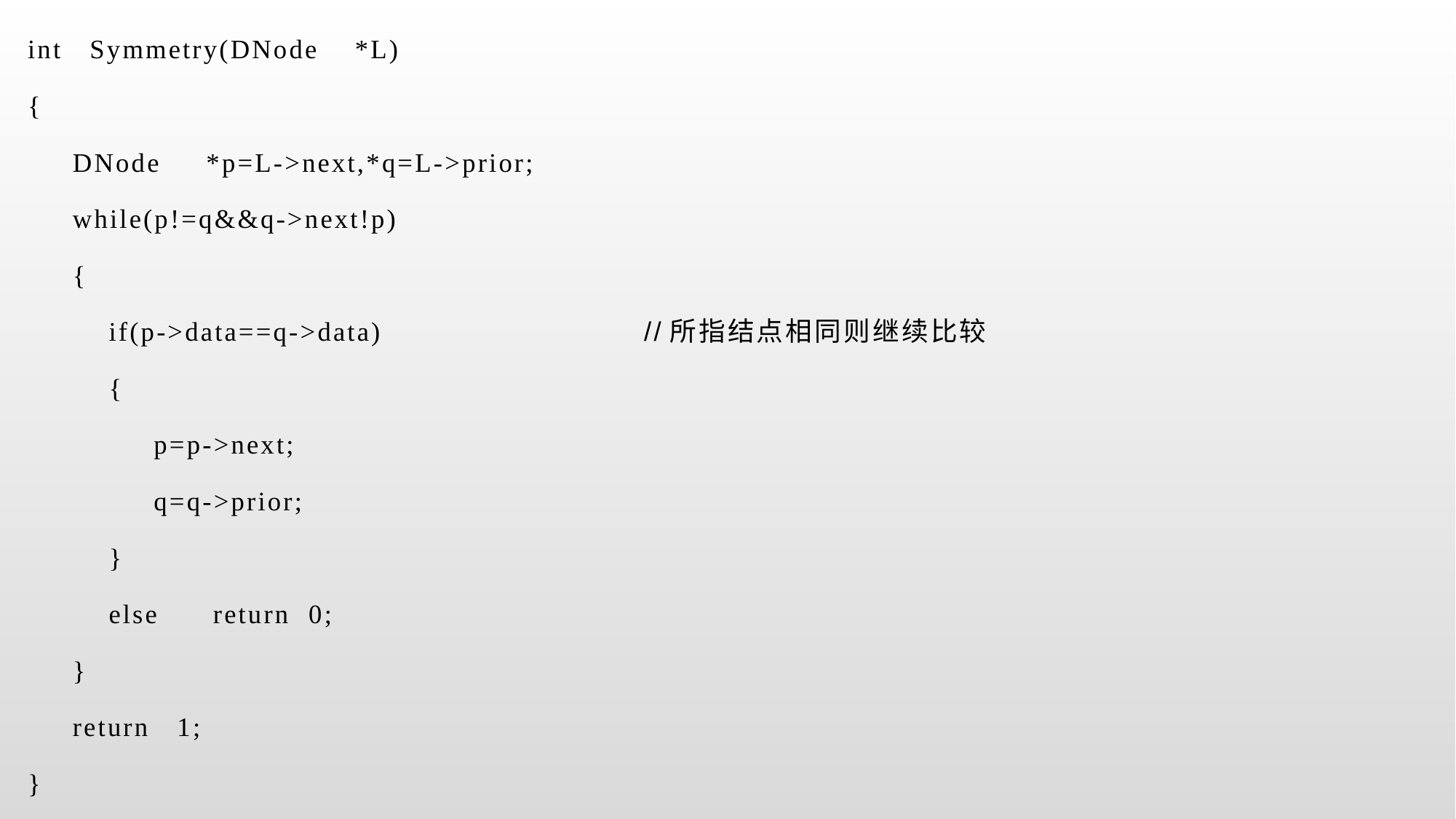

int   Symmetry(DNode    *L)
{
     DNode     *p=L->next,*q=L->prior;
     while(p!=q&&q->next!p)
     {
         if(p->data==q->data)                             //所指结点相同则继续比较
         {
              p=p->next;
              q=q->prior;
         }
         else      return  0;
     }
     return   1;
}